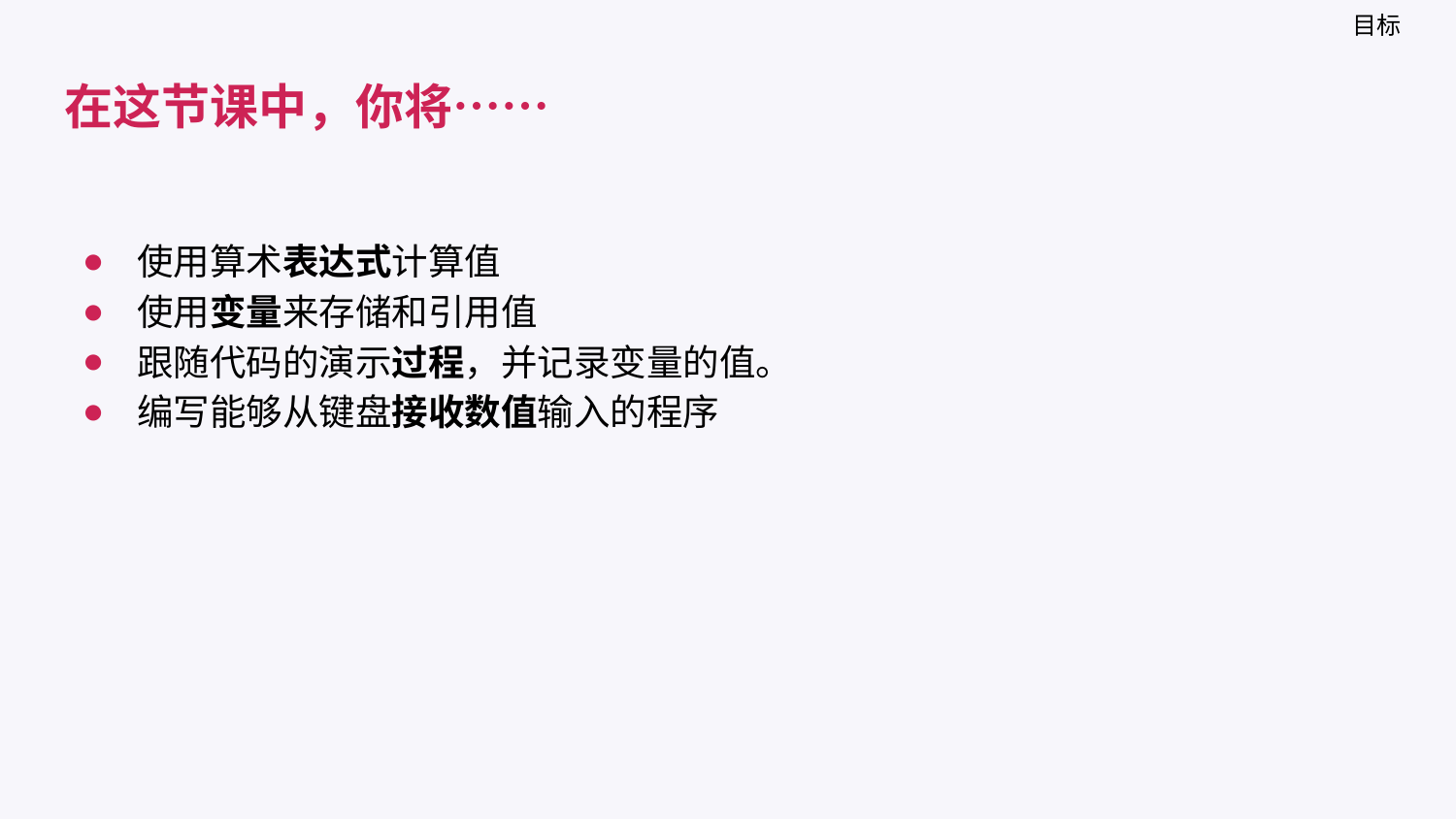

目标
在这节课中，你将……
使用算术表达式计算值
使用变量来存储和引用值
跟随代码的演示过程，并记录变量的值。
编写能够从键盘接收数值输入的程序